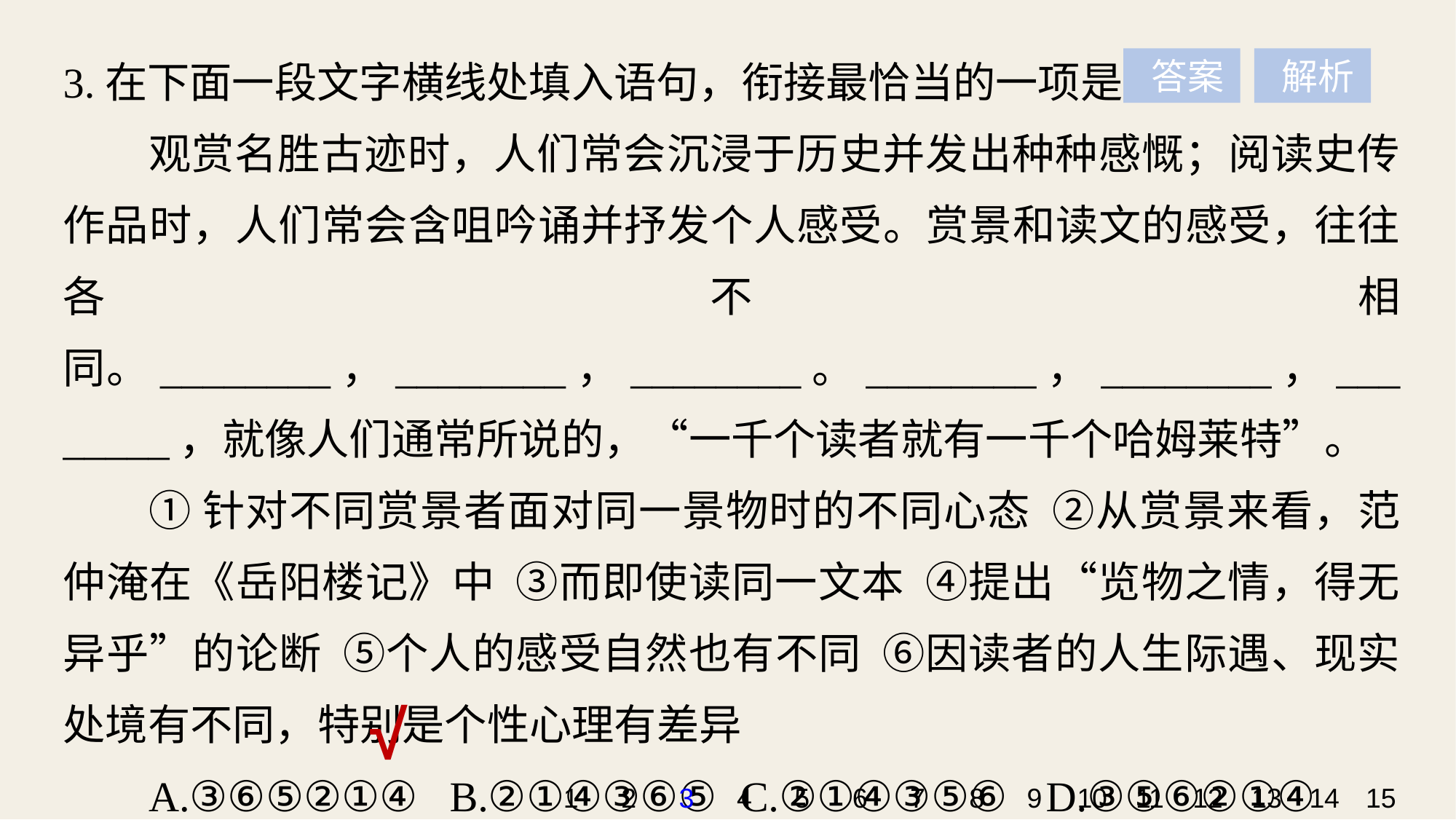

3.在下面一段文字横线处填入语句，衔接最恰当的一项是
观赏名胜古迹时，人们常会沉浸于历史并发出种种感慨；阅读史传作品时，人们常会含咀吟诵并抒发个人感受。赏景和读文的感受，往往各不相同。________，________，________。________，________，________，就像人们通常所说的，“一千个读者就有一千个哈姆莱特”。
①针对不同赏景者面对同一景物时的不同心态  ②从赏景来看，范仲淹在《岳阳楼记》中  ③而即使读同一文本  ④提出“览物之情，得无异乎”的论断  ⑤个人的感受自然也有不同  ⑥因读者的人生际遇、现实处境有不同，特别是个性心理有差异
A.③⑥⑤②①④   B.②①④③⑥⑤  C.②①④③⑤⑥  	D.③⑤⑥②①④
 答案
 解析
√
1
2
3
4
5
6
7
8
9
10
11
12
13
14
15